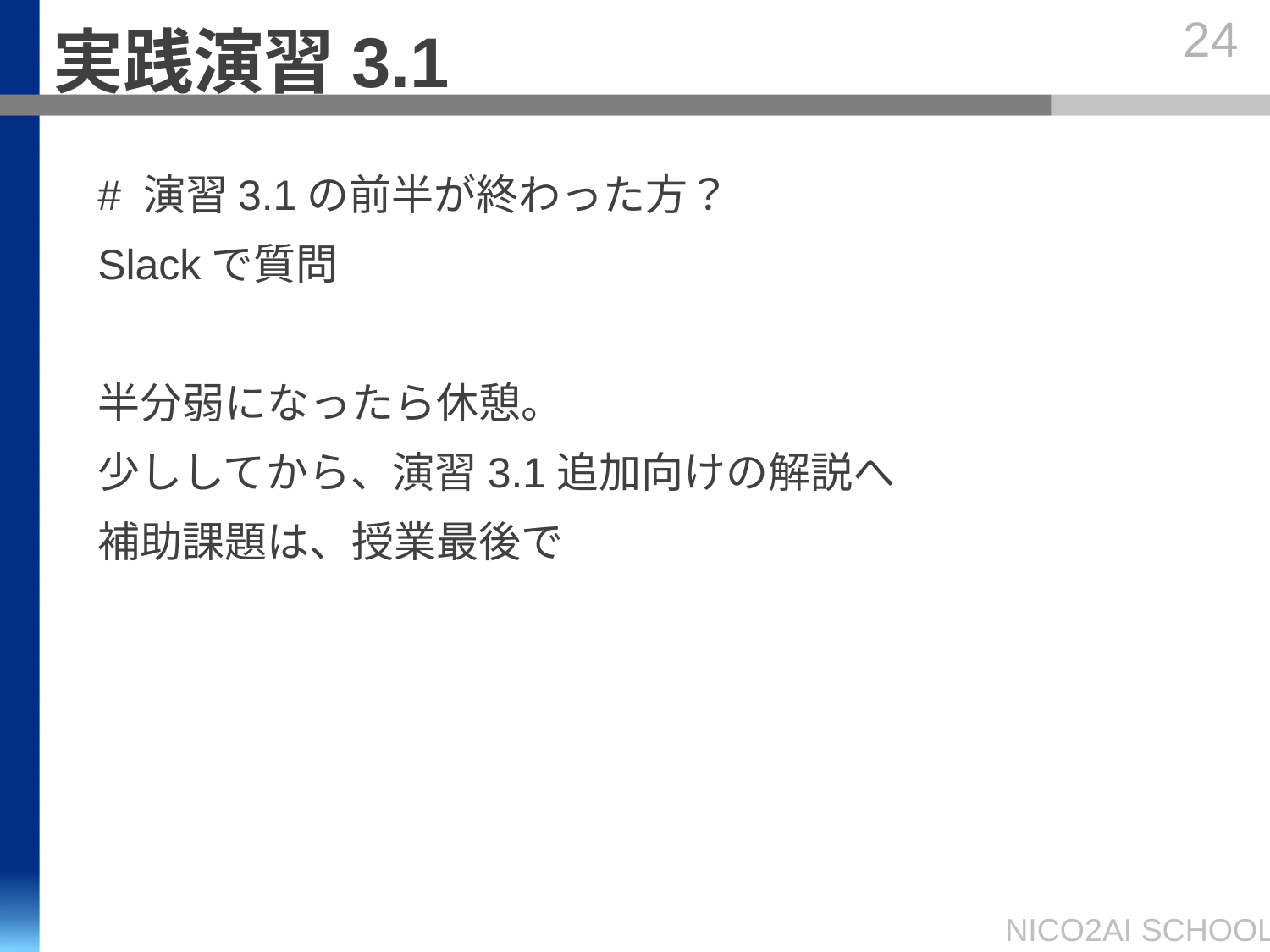

# 実践演習3.1
24
# 演習3.1の前半が終わった方？
Slackで質問

半分弱になったら休憩。
少ししてから、演習3.1追加向けの解説へ
補助課題は、授業最後で